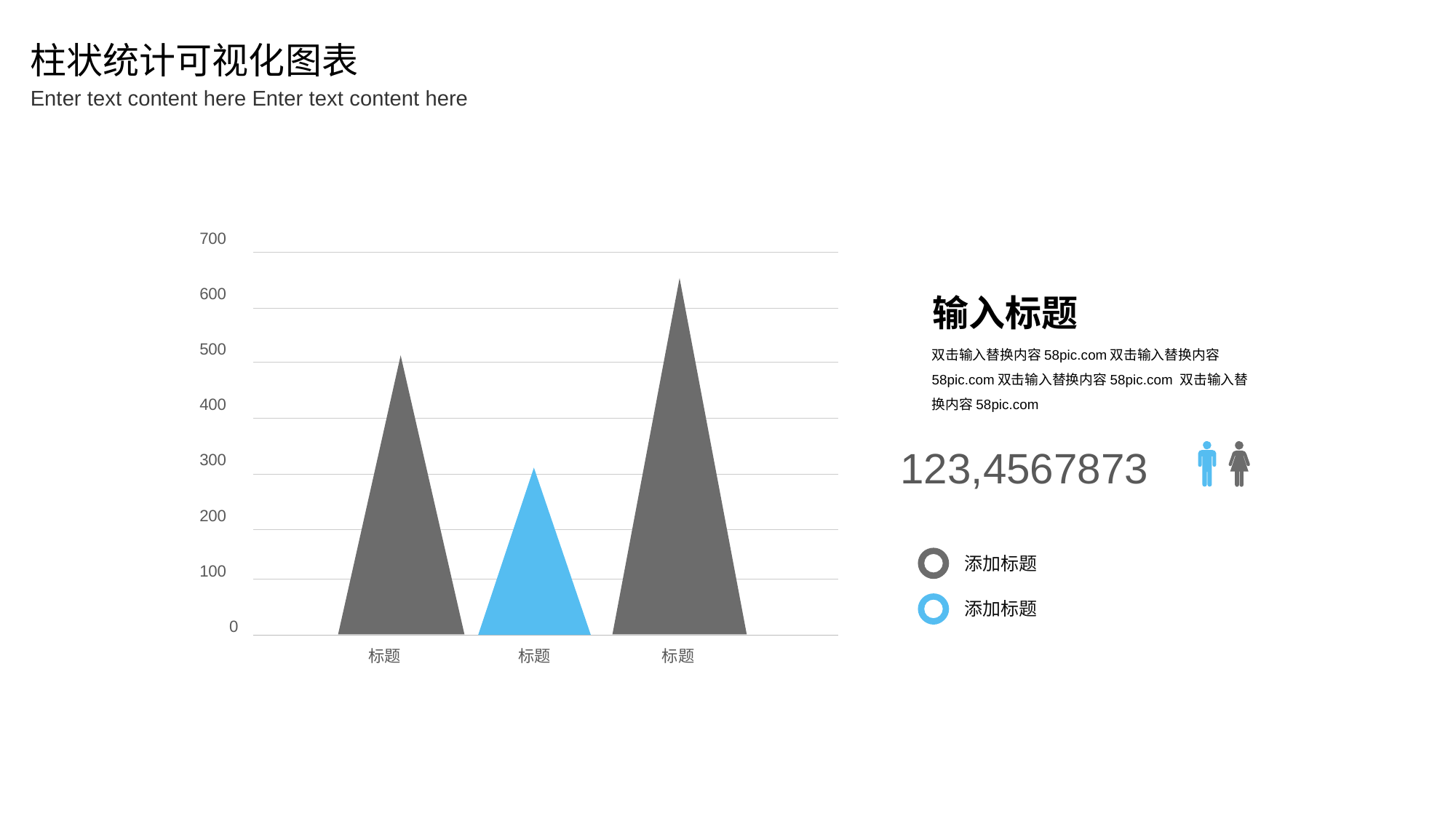

柱状统计可视化图表
Enter text content here Enter text content here
700

600
输入标题
双击输入替换内容58pic.com双击输入替换内容58pic.com双击输入替换内容58pic.com 双击输入替换内容58pic.com

500

400

123,4567873

300

200

添加标题
100

添加标题
0

标题
标题
标题